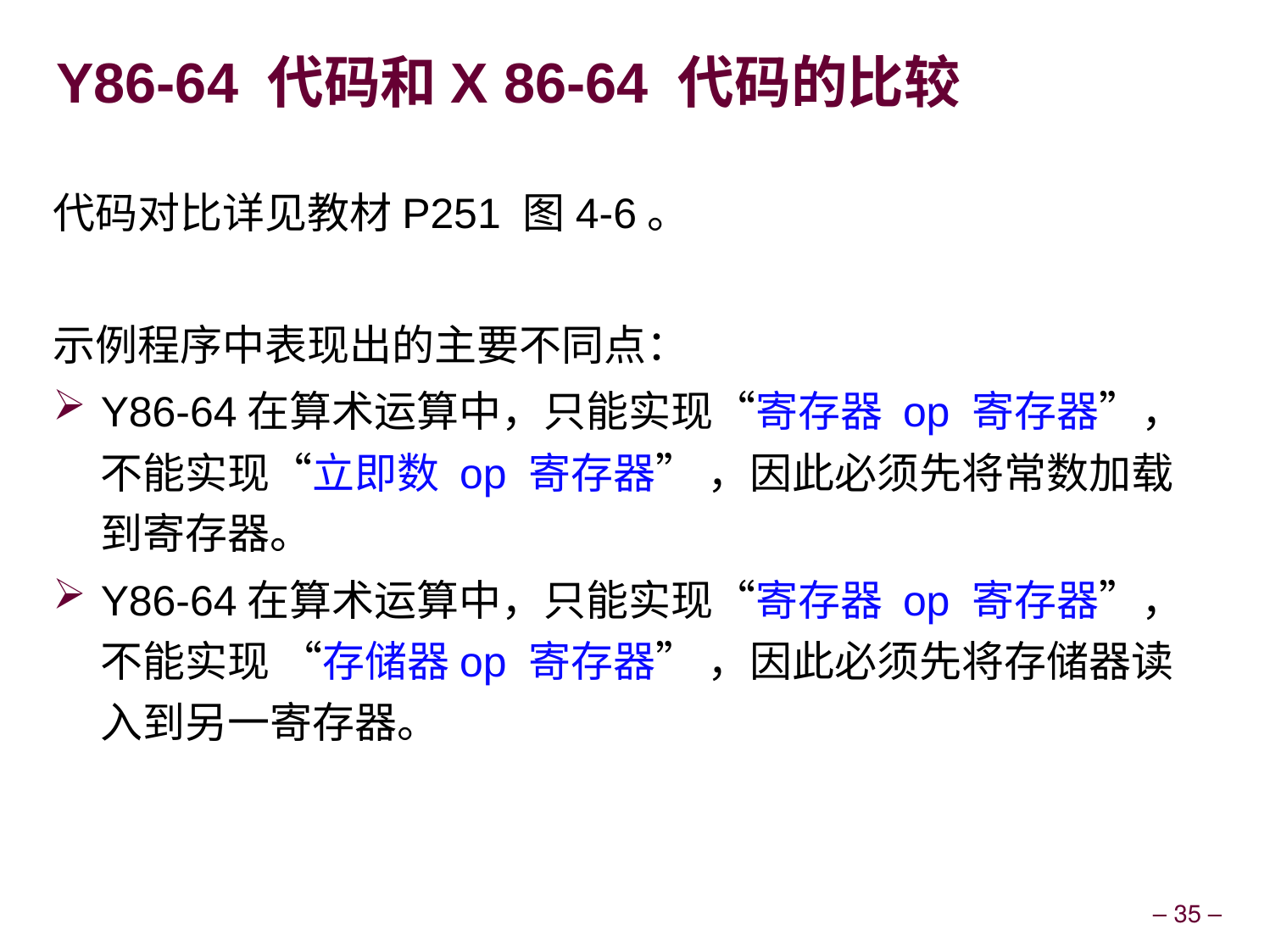

# Y86-64 代码和X 86-64 代码的比较
代码对比详见教材P251 图4-6。

示例程序中表现出的主要不同点：
Y86-64在算术运算中，只能实现“寄存器 op 寄存器”，不能实现“立即数 op 寄存器” ，因此必须先将常数加载到寄存器。
Y86-64在算术运算中，只能实现“寄存器 op 寄存器”，不能实现 “存储器op 寄存器” ，因此必须先将存储器读入到另一寄存器。